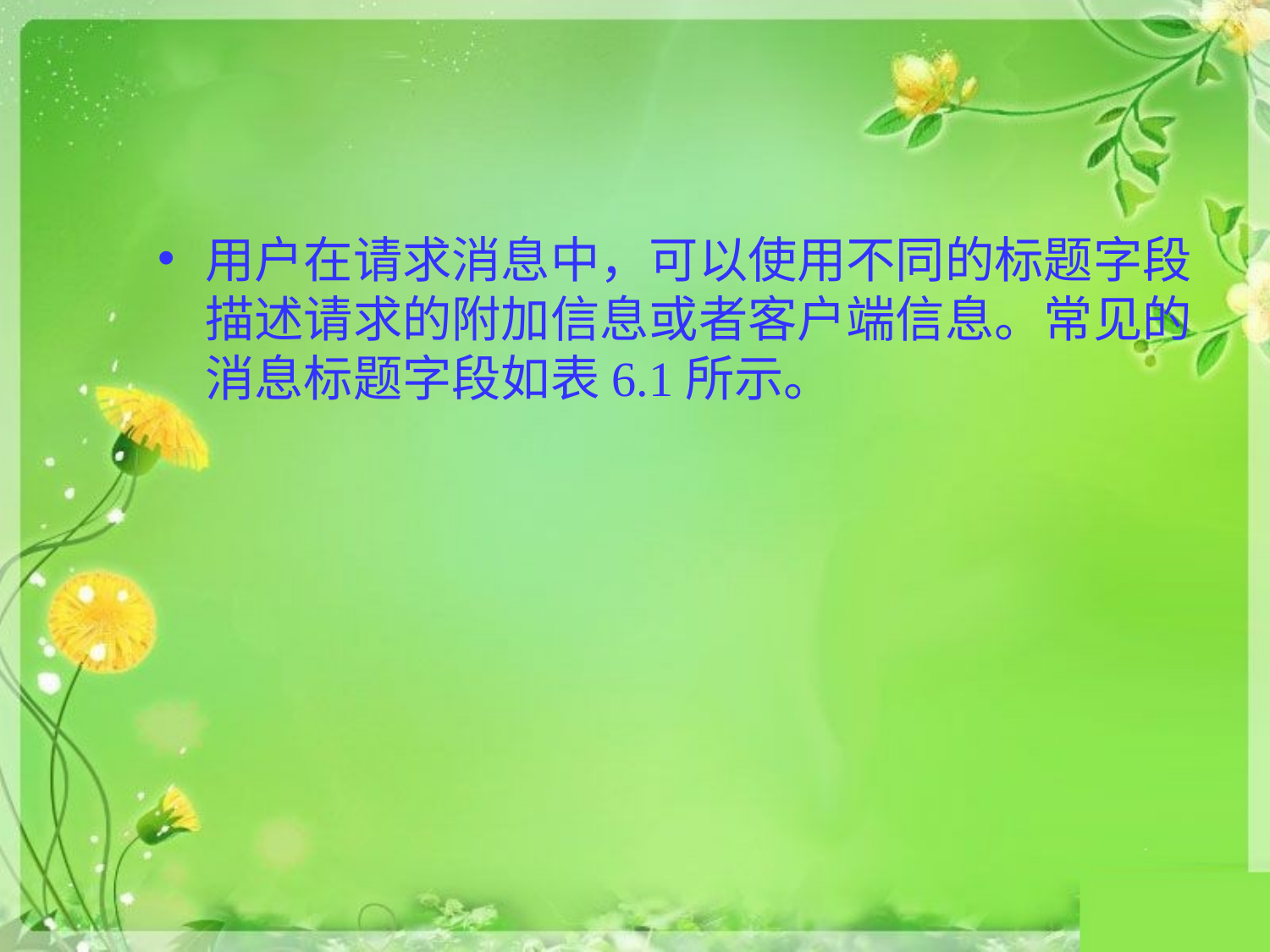

#
用户在请求消息中，可以使用不同的标题字段描述请求的附加信息或者客户端信息。常见的消息标题字段如表6.1所示。